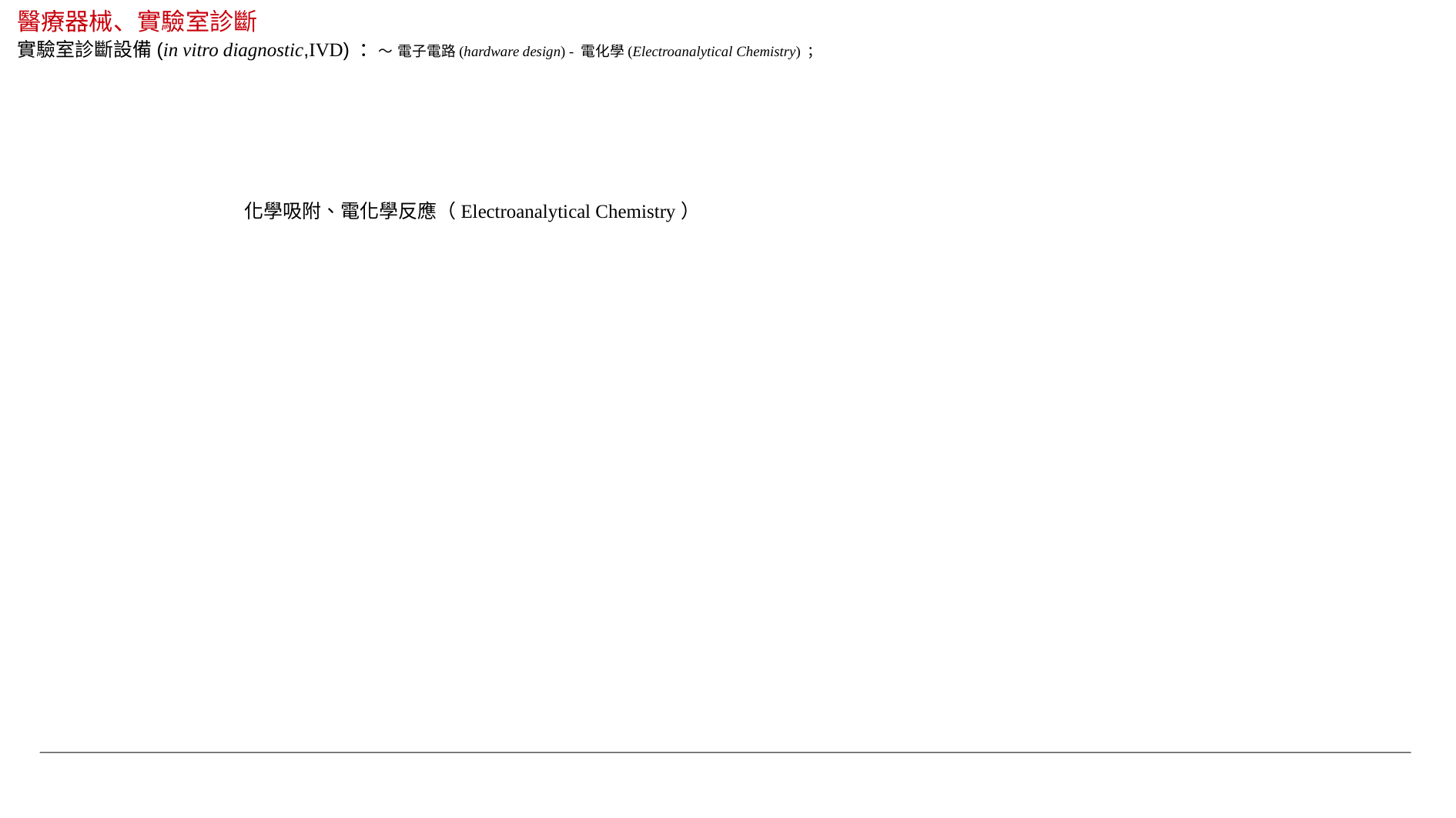

醫療器械、實驗室診斷
實驗室診斷設備(in vitro diagnostic,IVD) ：～ 電子電路(hardware design) - 電化學(Electroanalytical Chemistry) ；
化學吸附、電化學反應（Electroanalytical Chemistry）